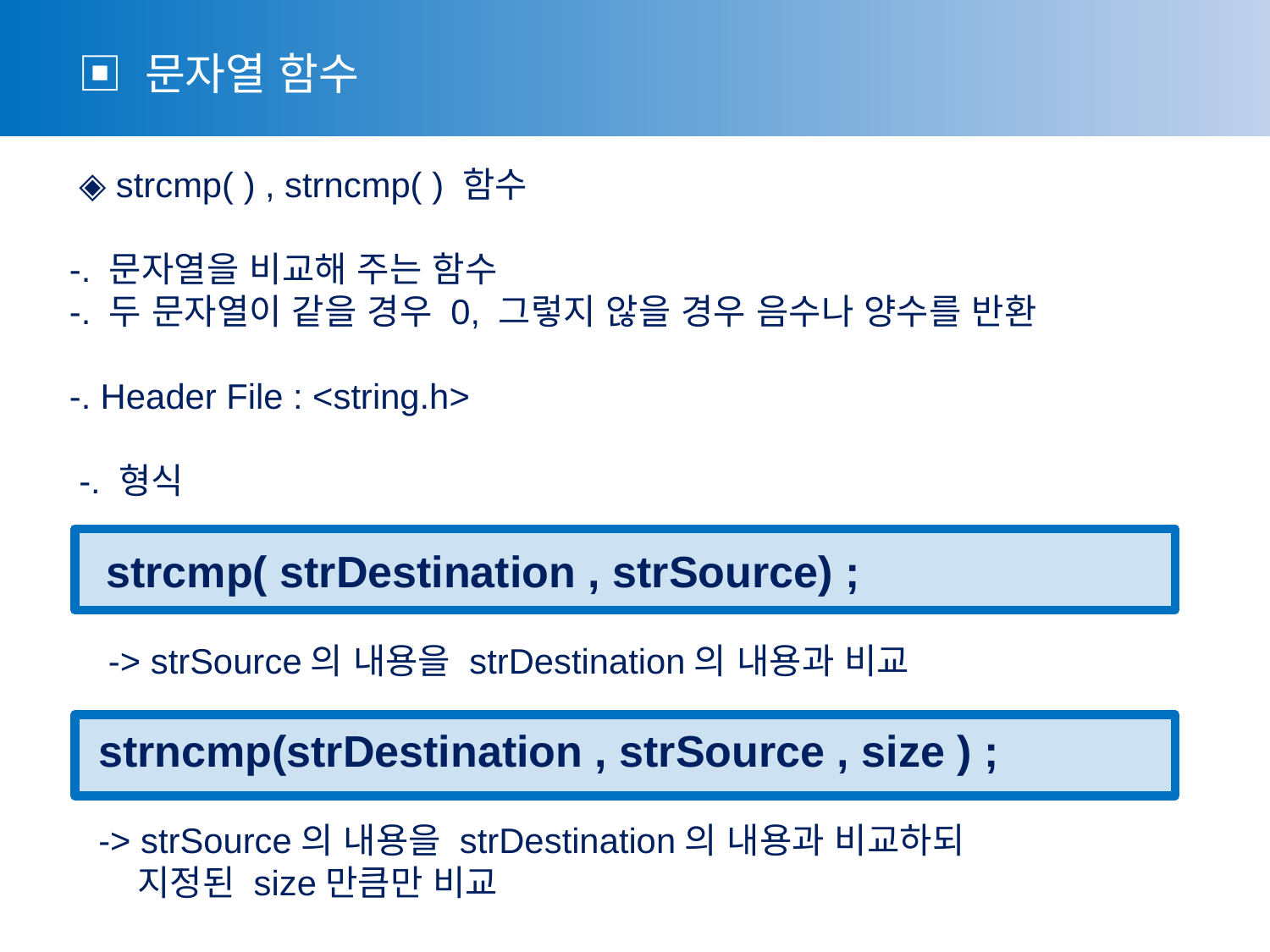

▣ 문자열 함수
 ◈ strcmp( ) , strncmp( ) 함수

-. 문자열을 비교해 주는 함수
-. 두 문자열이 같을 경우 0, 그렇지 않을 경우 음수나 양수를 반환

-. Header File : <string.h>

 -. 형식

   strcmp( strDestination , strSource) ;

    -> strSource의 내용을 strDestination의 내용과 비교

   strncmp(strDestination , strSource , size ) ;

   -> strSource의 내용을 strDestination의 내용과 비교하되
      지정된 size만큼만 비교